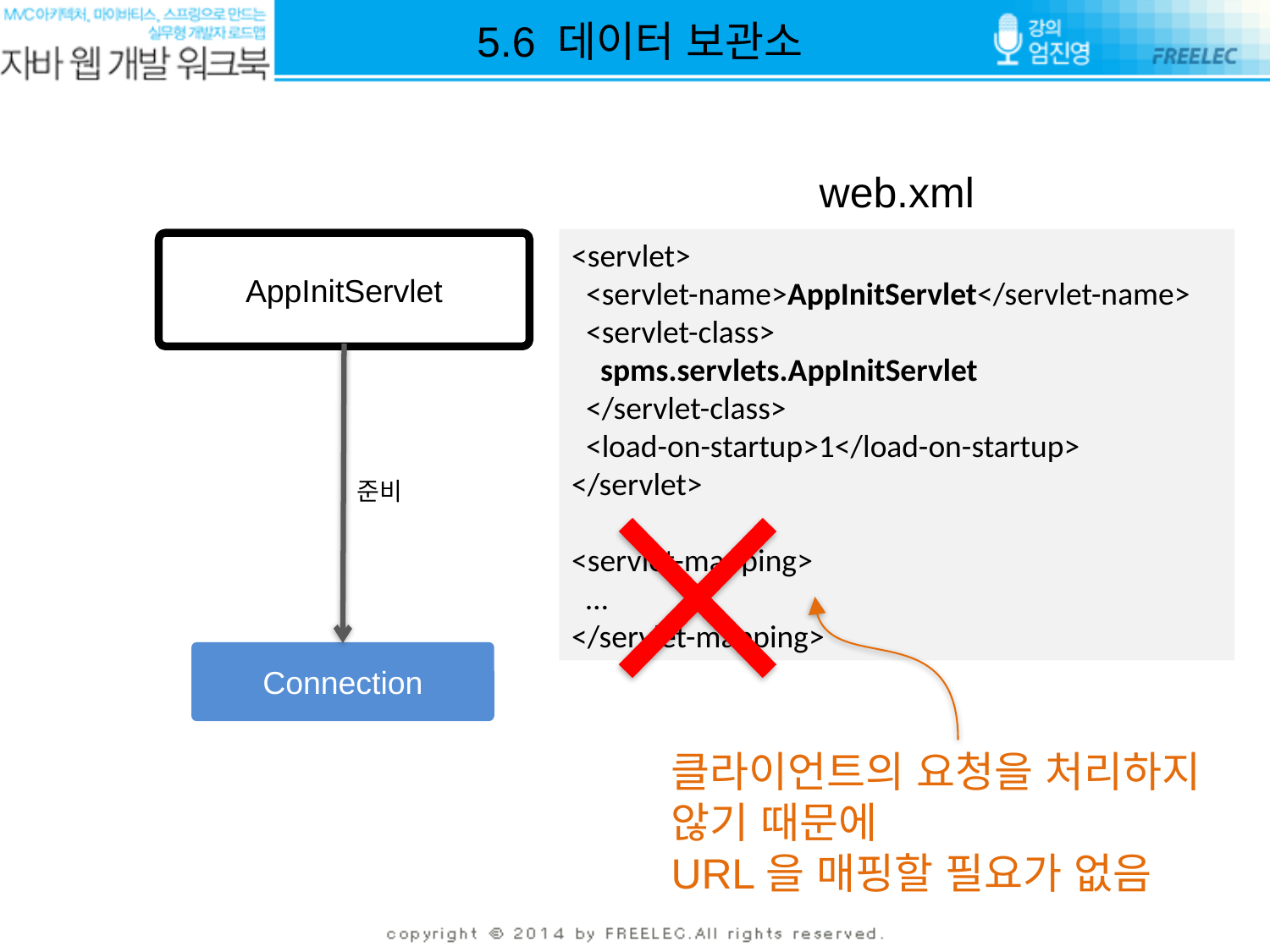

5.6 데이터 보관소
# web.xml
<servlet>
  <servlet-name>AppInitServlet</servlet-name>
  <servlet-class>
    spms.servlets.AppInitServlet
  </servlet-class>
  <load-on-startup>1</load-on-startup>
</servlet>

<servlet-mapping>
  …
</servlet-mapping>
AppInitServlet

준비
Connection
클라이언트의 요청을 처리하지 않기 때문에
URL을 매핑할 필요가 없음